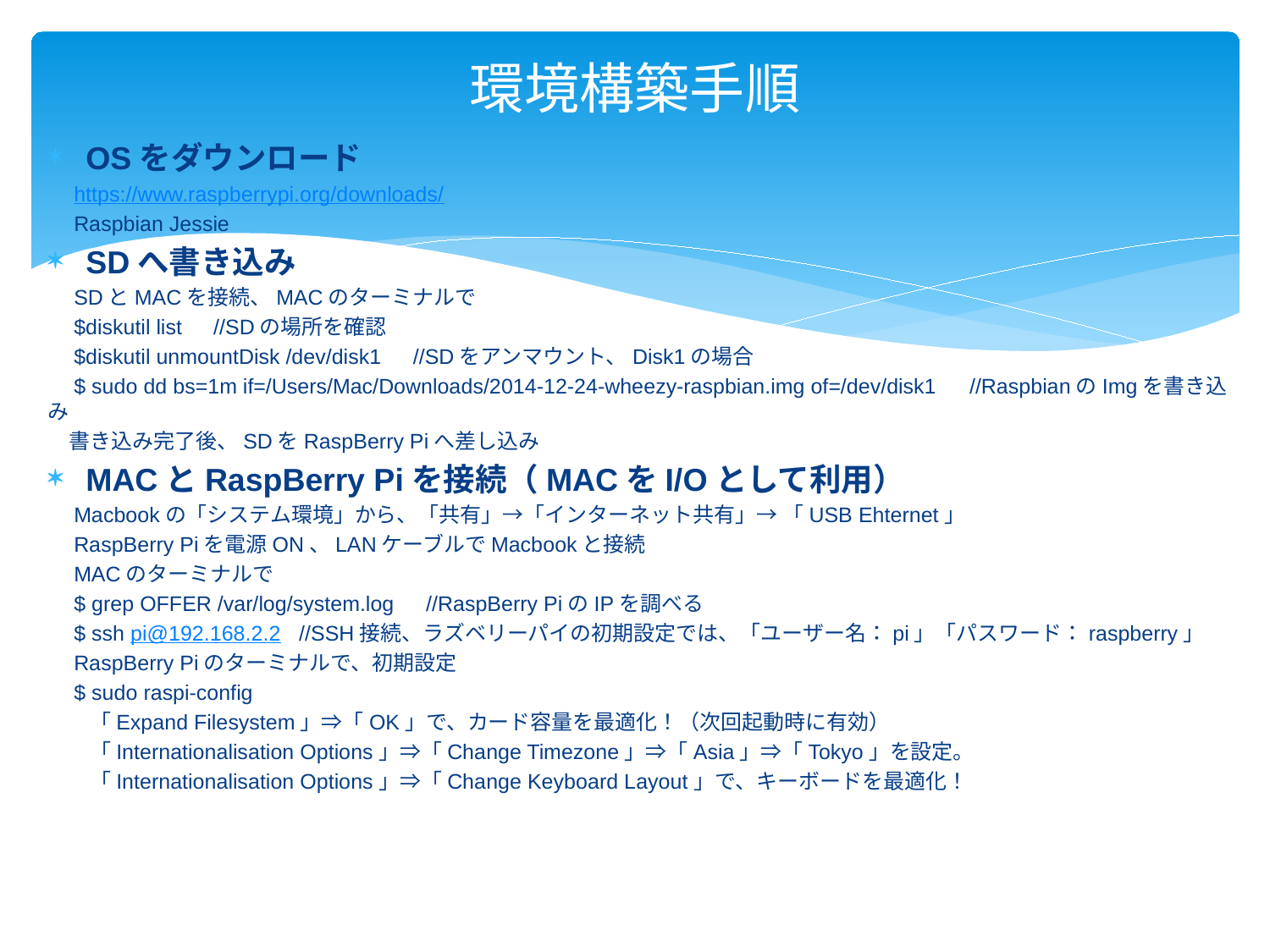

# 環境構築手順
OSをダウンロード
　https://www.raspberrypi.org/downloads/
　Raspbian Jessie
SDへ書き込み
　SDとMACを接続、MACのターミナルで
　$diskutil list　//SDの場所を確認
　$diskutil unmountDisk /dev/disk1　//SDをアンマウント、Disk1の場合
　$ sudo dd bs=1m if=/Users/Mac/Downloads/2014-12-24-wheezy-raspbian.img of=/dev/disk1　//RaspbianのImgを書き込み
　書き込み完了後、SDをRaspBerry Piへ差し込み
MACとRaspBerry Piを接続（MACをI/Oとして利用）
　Macbookの「システム環境」から、「共有」→「インターネット共有」→ 「USB Ehternet」
　RaspBerry Piを電源ON、LANケーブルでMacbookと接続
　MACのターミナルで
　$ grep OFFER /var/log/system.log　//RaspBerry PiのIPを調べる
　$ ssh pi@192.168.2.2   //SSH接続、ラズベリーパイの初期設定では、「ユーザー名：pi」「パスワード：raspberry」
　RaspBerry Piのターミナルで、初期設定
　$ sudo raspi-config
　　「Expand Filesystem」⇒「OK」で、カード容量を最適化！（次回起動時に有効）
　　「Internationalisation Options」⇒「Change Timezone」⇒「Asia」⇒「Tokyo」を設定。
　　「Internationalisation Options」⇒「Change Keyboard Layout」で、キーボードを最適化！